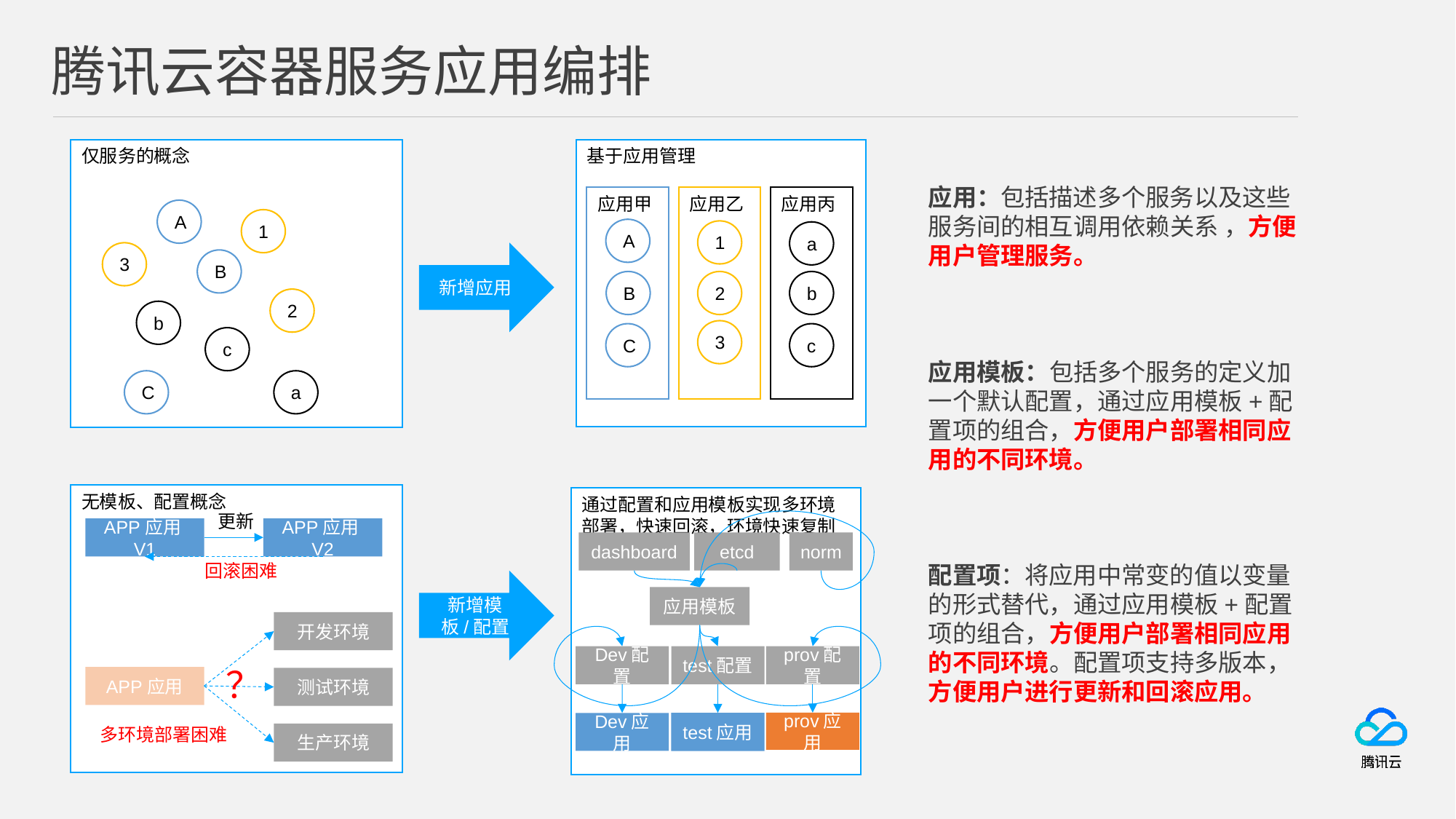

# 腾讯云容器服务应用编排
应用：包括描述多个服务以及这些服务间的相互调用依赖关系 ，方便用户管理服务。

应用模板：包括多个服务的定义加一个默认配置，通过应用模板+配置项的组合，方便用户部署相同应用的不同环境。

配置项：将应用中常变的值以变量的形式替代，通过应用模板+配置项的组合，方便用户部署相同应用的不同环境。配置项支持多版本，方便用户进行更新和回滚应用。
仅服务的概念
基于应用管理
应用甲
应用乙
应用丙
A
1
A
1
a
新增应用
3
B
b
2
B
2
b
3
c
C
c
C
a
无模板、配置概念
更新
APP应用V2
APP应用V1
回滚困难
开发环境
？
APP应用
测试环境
多环境部署困难
生产环境
通过配置和应用模板实现多环境部署，快速回滚，环境快速复制
dashboard
etcd
norm
新增模板/配置
应用模板
Dev配置
test配置
prov配置
prov应用
test应用
Dev应用